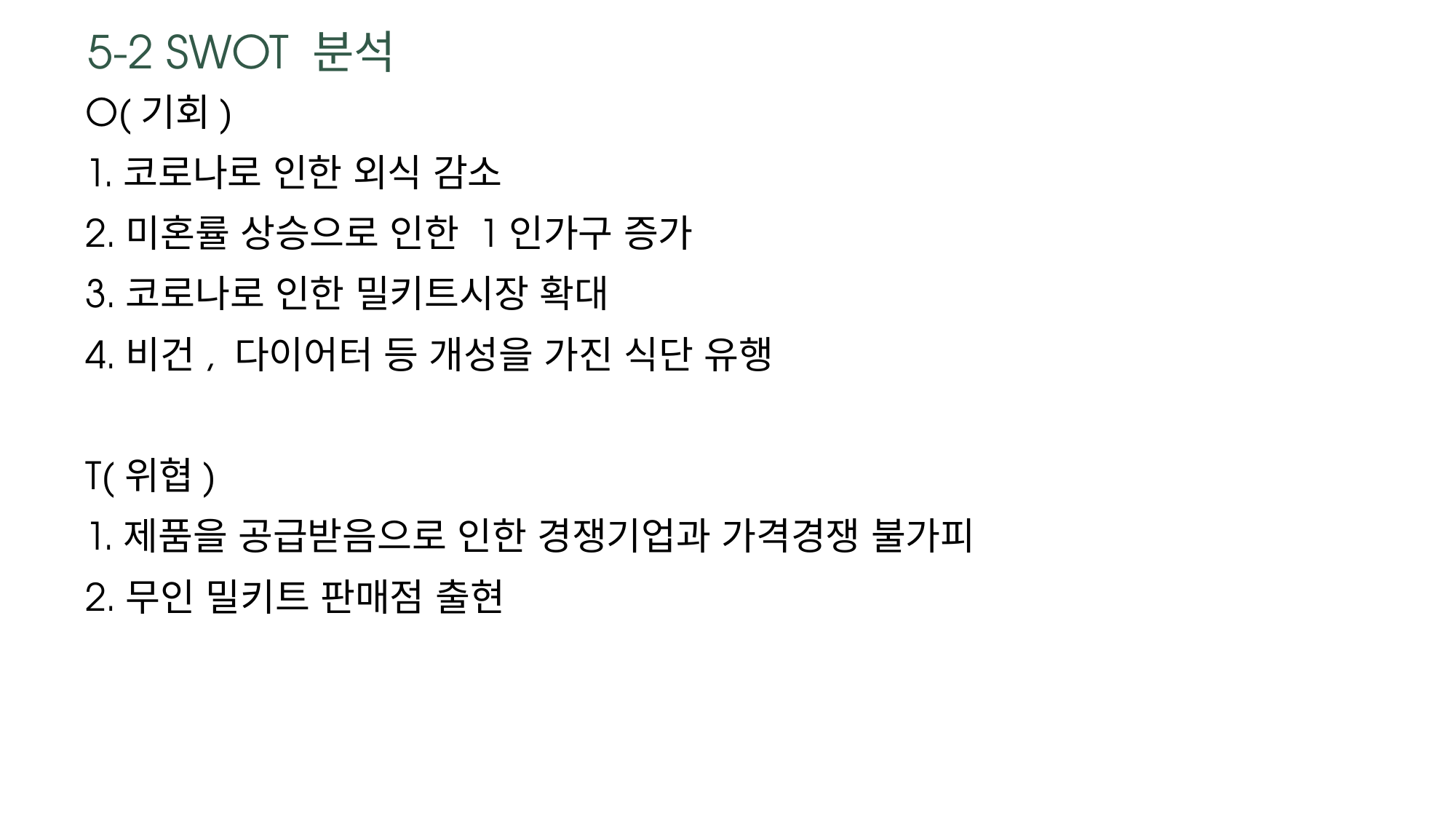

# 5-2 SWOT 분석
O(기회)
1.코로나로 인한 외식 감소
2.미혼률 상승으로 인한 1인가구 증가
3.코로나로 인한 밀키트시장 확대
4.비건, 다이어터 등 개성을 가진 식단 유행

T(위협)
1.제품을 공급받음으로 인한 경쟁기업과 가격경쟁 불가피
2.무인 밀키트 판매점 출현